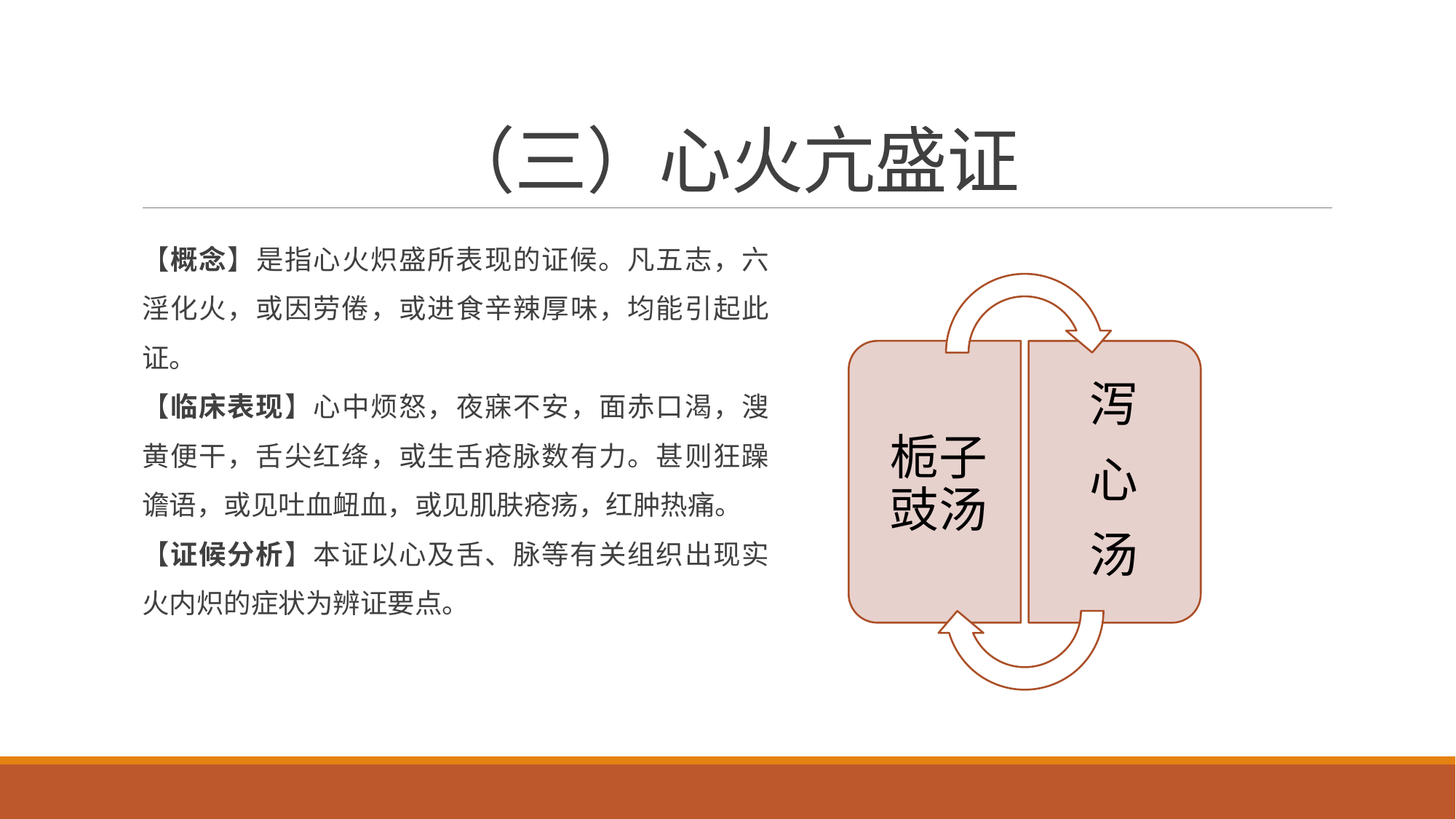

# （三）心火亢盛证
【概念】是指心火炽盛所表现的证候。凡五志，六淫化火，或因劳倦，或进食辛辣厚味，均能引起此证。
【临床表现】心中烦怒，夜寐不安，面赤口渴，溲黄便干，舌尖红绛，或生舌疮脉数有力。甚则狂躁谵语，或见吐血衄血，或见肌肤疮疡，红肿热痛。
【证候分析】本证以心及舌、脉等有关组织出现实火内炽的症状为辨证要点。
栀子豉汤
泻
心
汤